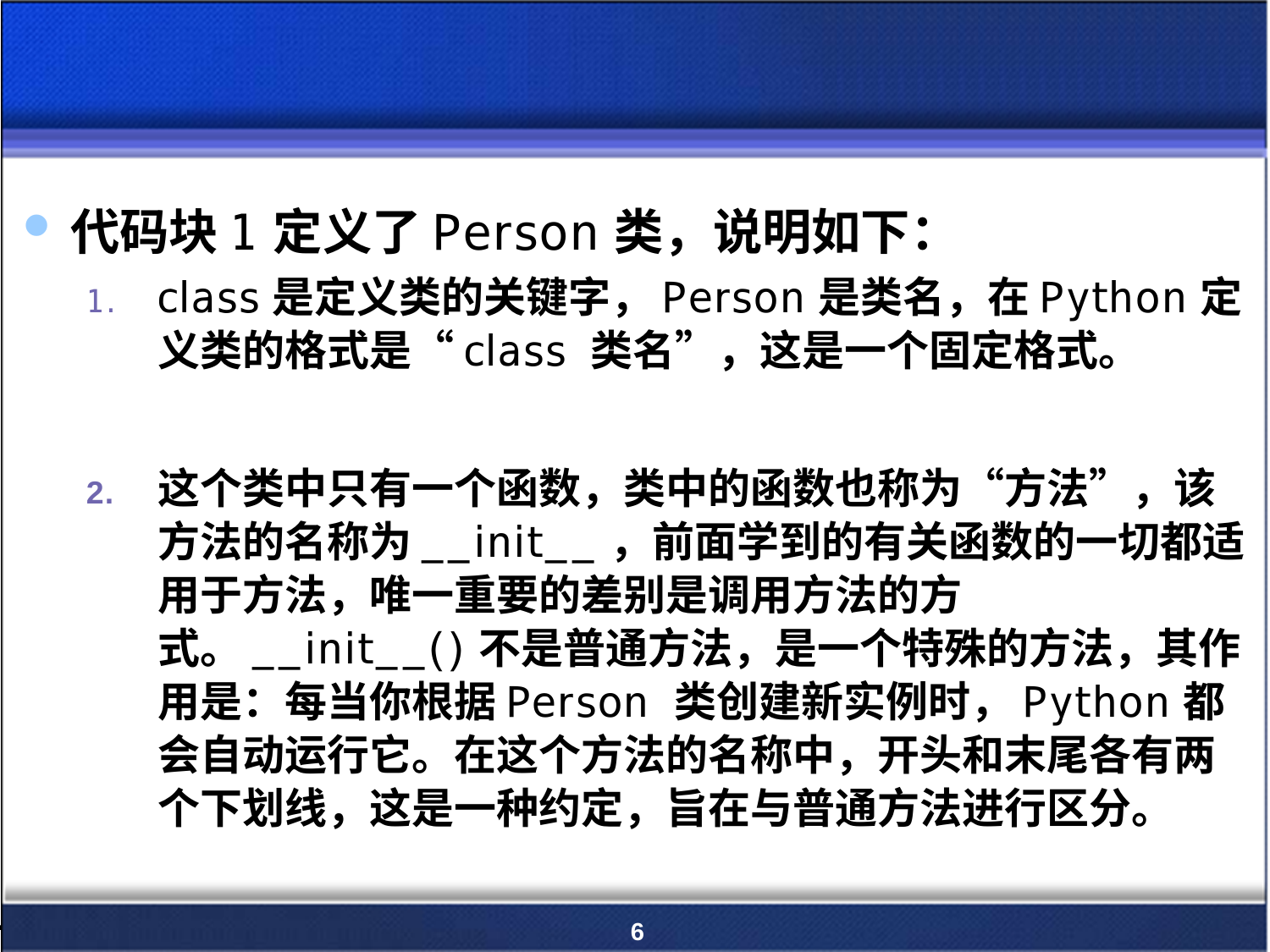

#
代码块1定义了Person类，说明如下：
class是定义类的关键字，Person是类名，在Python定义类的格式是“class 类名”，这是一个固定格式。

这个类中只有一个函数，类中的函数也称为“方法”，该方法的名称为__init__，前面学到的有关函数的一切都适用于方法，唯一重要的差别是调用方法的方式。__init__()不是普通方法，是一个特殊的方法，其作用是：每当你根据Person 类创建新实例时，Python都会自动运行它。在这个方法的名称中，开头和末尾各有两个下划线，这是一种约定，旨在与普通方法进行区分。

6